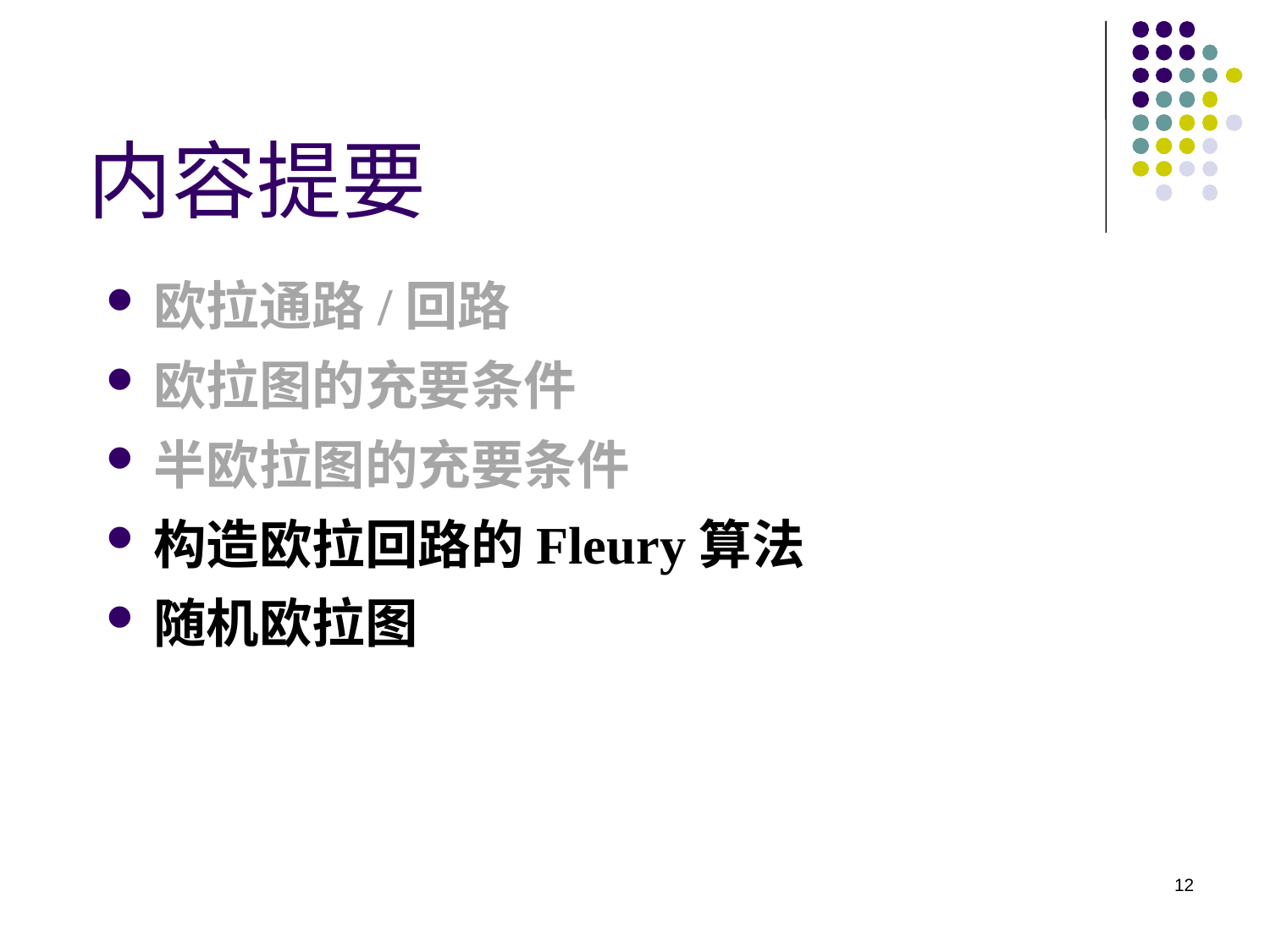

# 内容提要
欧拉通路/回路
欧拉图的充要条件
半欧拉图的充要条件
构造欧拉回路的Fleury算法
随机欧拉图
12